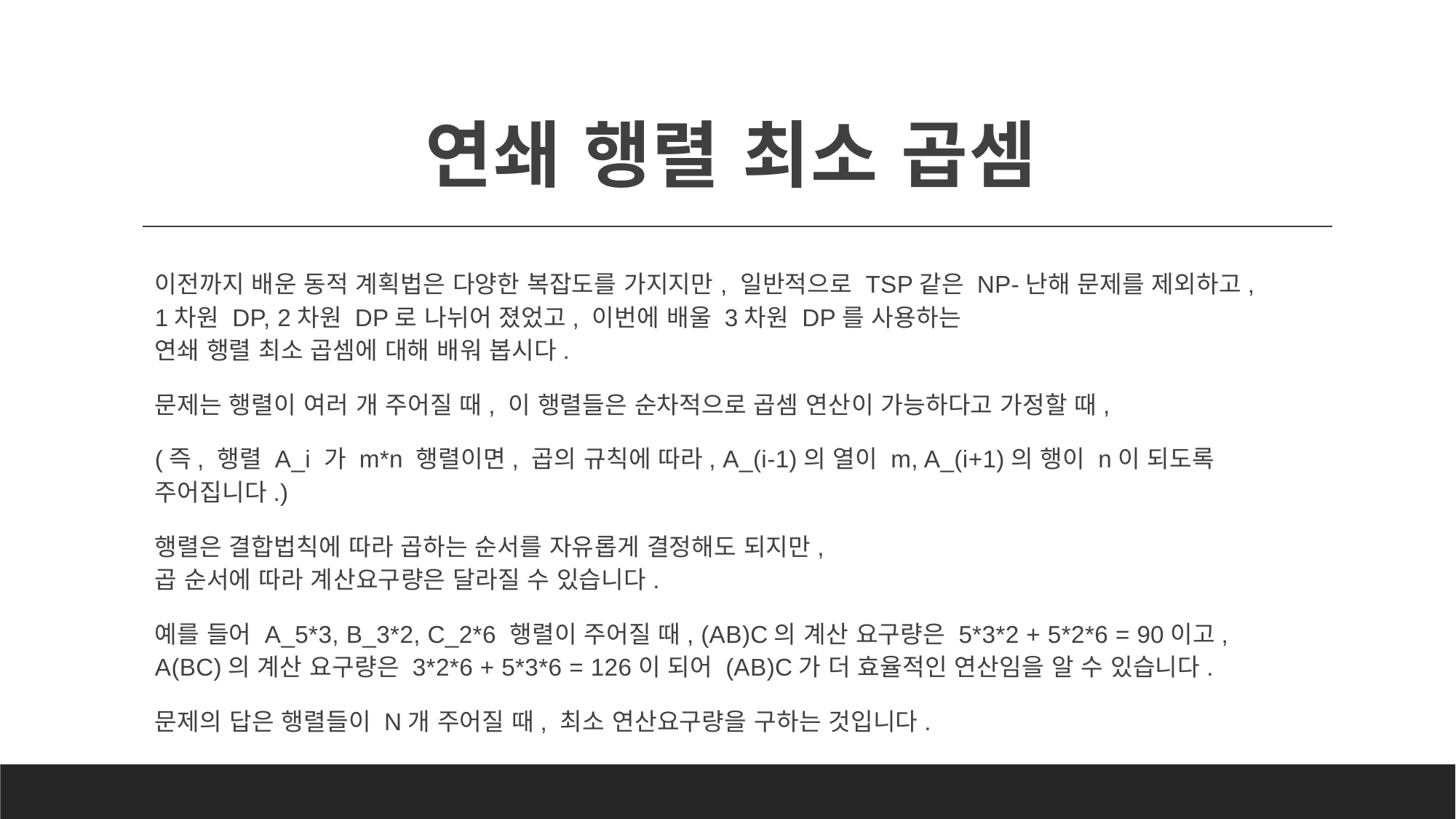

# 연쇄 행렬 최소 곱셈
이전까지 배운 동적 계획법은 다양한 복잡도를 가지지만, 일반적으로 TSP같은 NP-난해 문제를 제외하고,
1차원 DP, 2차원 DP로 나뉘어 졌었고, 이번에 배울 3차원 DP를 사용하는
연쇄 행렬 최소 곱셈에 대해 배워 봅시다.
문제는 행렬이 여러 개 주어질 때, 이 행렬들은 순차적으로 곱셈 연산이 가능하다고 가정할 때,
(즉, 행렬 A_i 가 m*n 행렬이면, 곱의 규칙에 따라, A_(i-1)의 열이 m, A_(i+1)의 행이 n이 되도록 주어집니다.)
행렬은 결합법칙에 따라 곱하는 순서를 자유롭게 결정해도 되지만,
곱 순서에 따라 계산요구량은 달라질 수 있습니다.
예를 들어 A_5*3, B_3*2, C_2*6 행렬이 주어질 때, (AB)C의 계산 요구량은 5*3*2 + 5*2*6 = 90이고,
A(BC)의 계산 요구량은 3*2*6 + 5*3*6 = 126이 되어 (AB)C가 더 효율적인 연산임을 알 수 있습니다.
문제의 답은 행렬들이 N개 주어질 때, 최소 연산요구량을 구하는 것입니다.